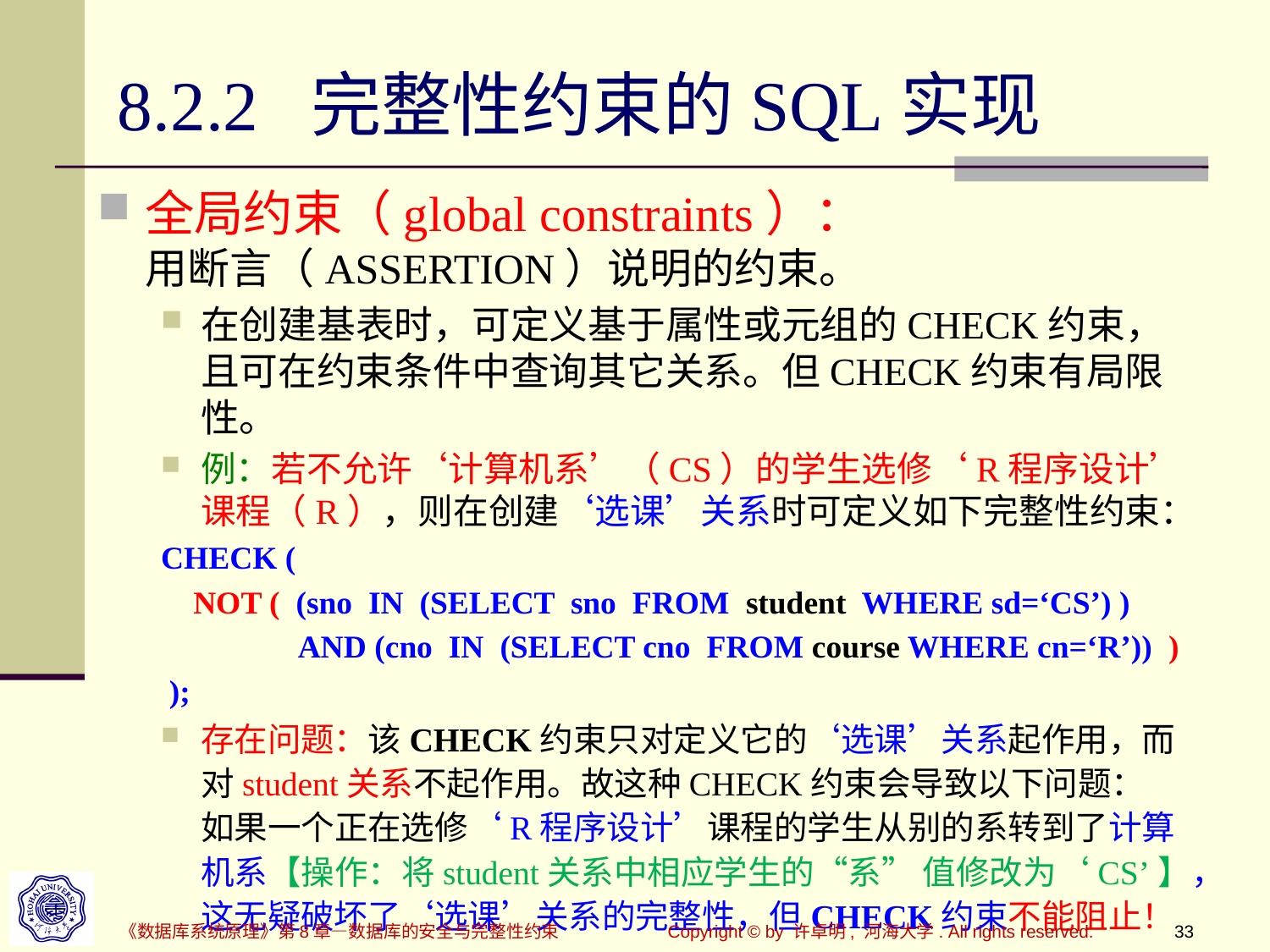

# 8.2.2  完整性约束的SQL实现
全局约束（global constraints）：
用断言（ASSERTION）说明的约束。
在创建基表时，可定义基于属性或元组的CHECK约束，且可在约束条件中查询其它关系。但CHECK约束有局限性。
例：若不允许‘计算机系’（CS）的学生选修‘R程序设计’课程（R），则在创建‘选课’关系时可定义如下完整性约束：
CHECK (
    NOT (  (sno  IN  (SELECT  sno  FROM  student  WHERE sd=‘CS’) )
                 AND (cno  IN  (SELECT cno  FROM course WHERE cn=‘R’))  )
 );
存在问题：该CHECK约束只对定义它的‘选课’关系起作用，而对student关系不起作用。故这种CHECK约束会导致以下问题：
如果一个正在选修‘R程序设计’课程的学生从别的系转到了计算机系【操作：将student关系中相应学生的“系” 值修改为‘CS’】，这无疑破坏了‘选课’关系的完整性，但CHECK约束不能阻止！
《数据库系统原理》第8章—数据库的安全与完整性约束
Copyright © by 许卓明, 河海大学. All rights reserved.
33